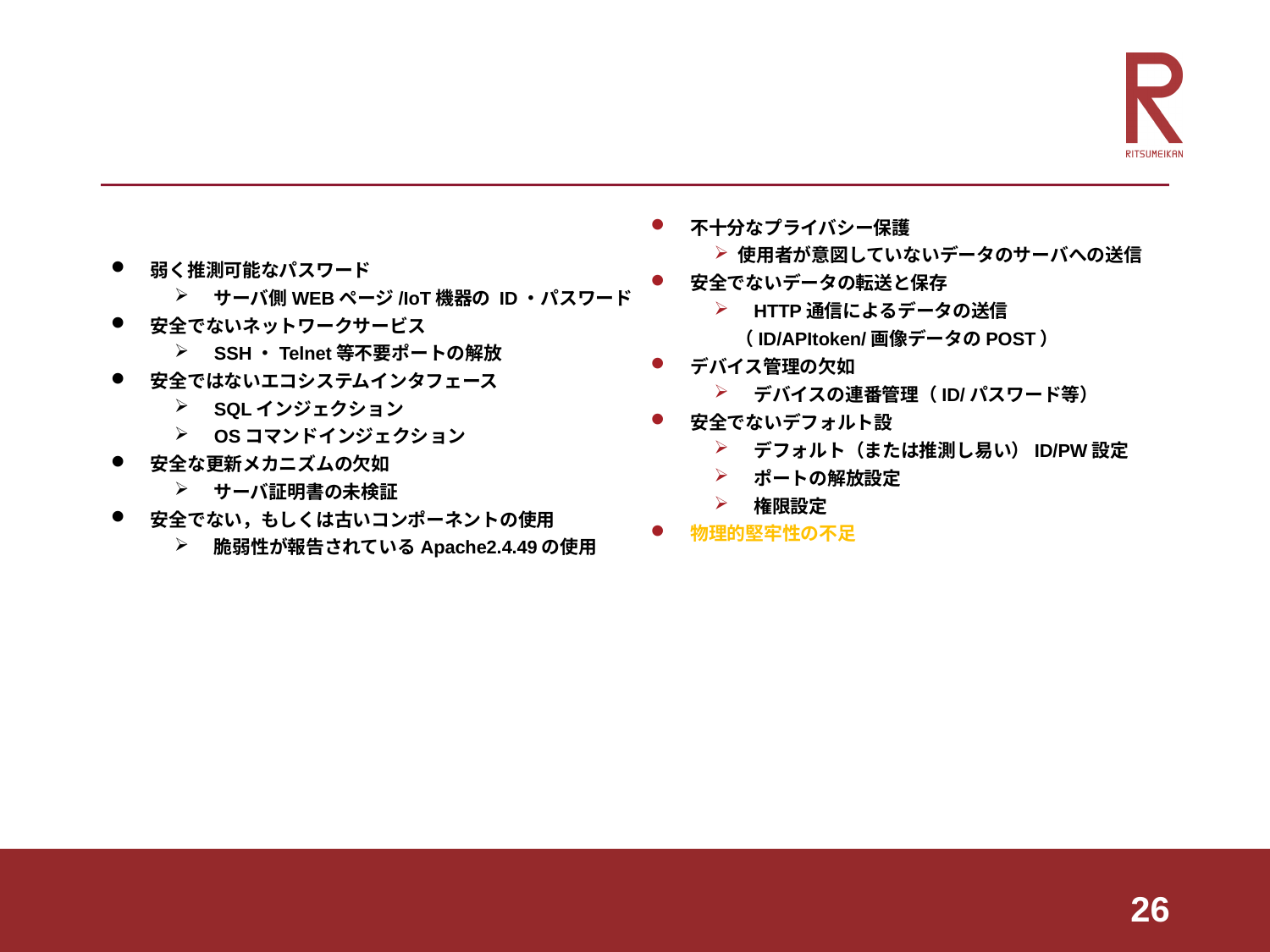

#

不十分なプライバシー保護
使用者が意図していないデータのサーバへの送信
安全でないデータの転送と保存
HTTP通信によるデータの送信
    （ID/APItoken/画像データのPOST）
デバイス管理の欠如
デバイスの連番管理（ID/パスワード等）
安全でないデフォルト設
デフォルト（または推測し易い）ID/PW設定
ポートの解放設定
権限設定
物理的堅牢性の不足

弱く推測可能なパスワード
サーバ側WEBページ/IoT機器の ID・パスワード
安全でないネットワークサービス
SSH・Telnet等不要ポートの解放
安全ではないエコシステムインタフェース
SQLインジェクション
OSコマンドインジェクション
安全な更新メカニズムの欠如
サーバ証明書の未検証
安全でない，もしくは古いコンポーネントの使用
脆弱性が報告されているApache2.4.49の使用

26